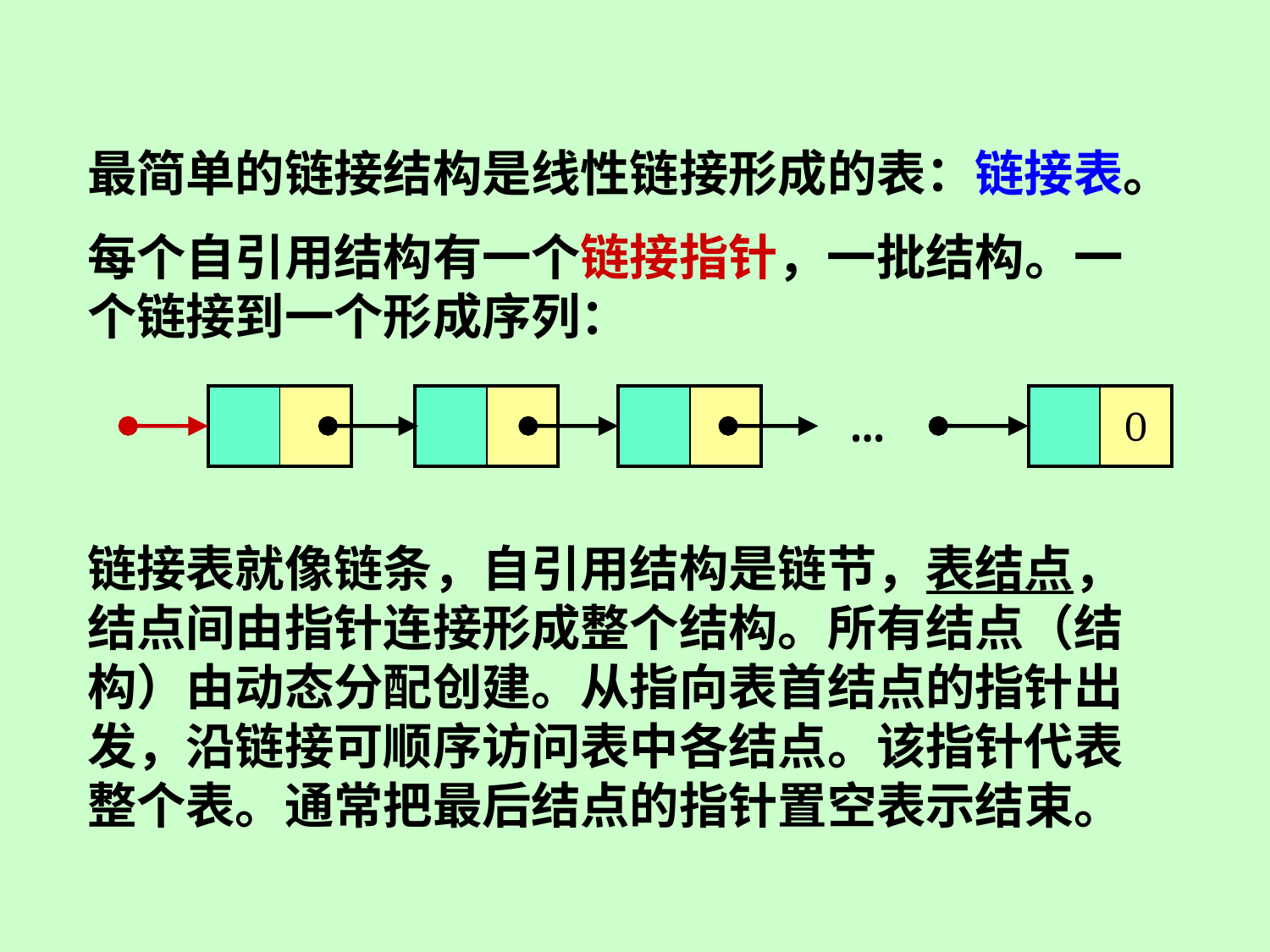

最简单的链接结构是线性链接形成的表：链接表。
每个自引用结构有一个链接指针，一批结构。一个链接到一个形成序列：

链接表就像链条，自引用结构是链节，表结点，结点间由指针连接形成整个结构。所有结点（结构）由动态分配创建。从指向表首结点的指针出发，沿链接可顺序访问表中各结点。该指针代表整个表。通常把最后结点的指针置空表示结束。
|  |  |
| --- | --- |
|  |  |
| --- | --- |
|  |  |
| --- | --- |
…
|  | 0 |
| --- | --- |

74